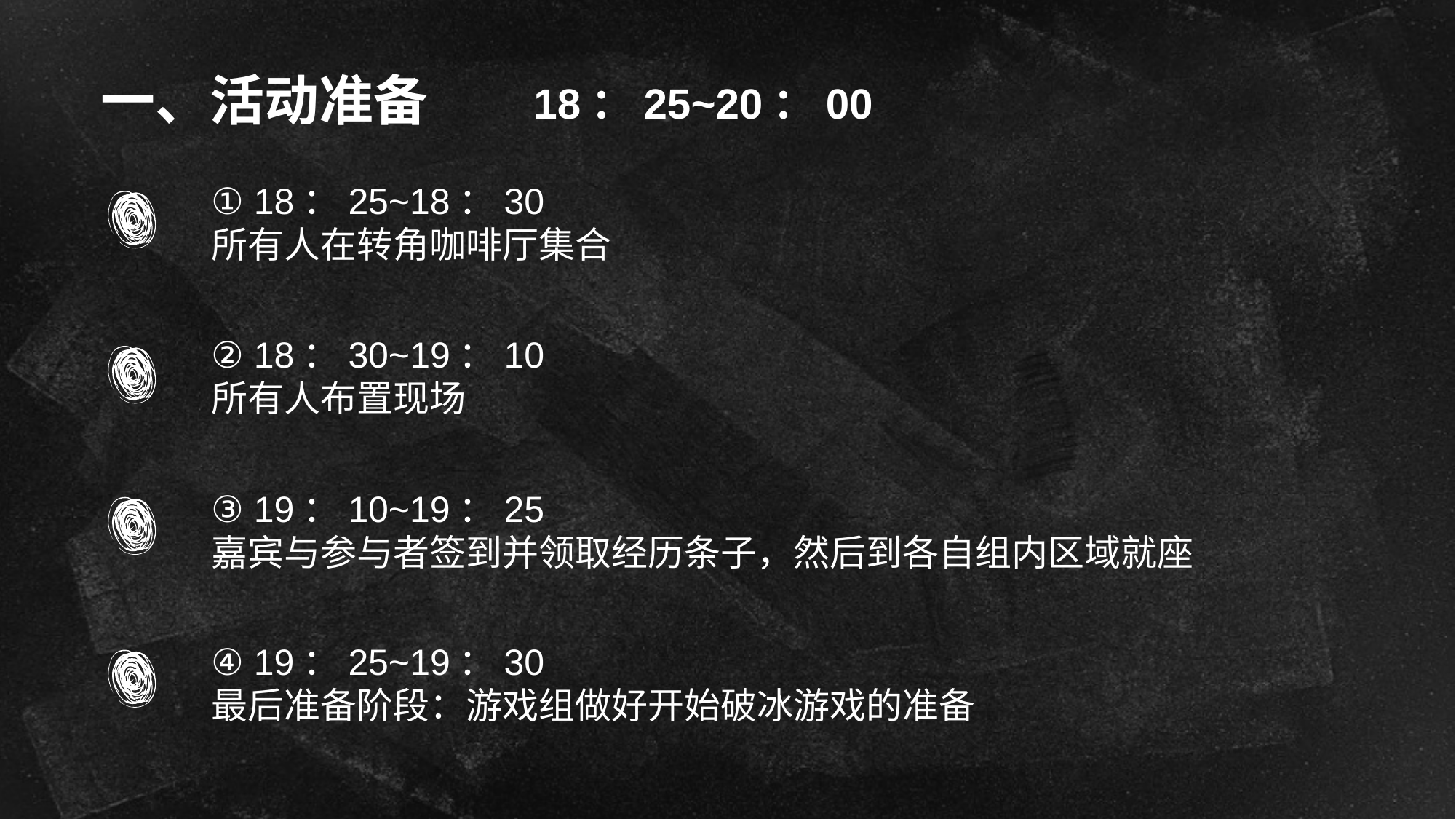

# 一、活动准备
18：25~20：00
① 18：25~18：30
所有人在转角咖啡厅集合

② 18：30~19：10
所有人布置现场

③ 19：10~19：25
嘉宾与参与者签到并领取经历条子，然后到各自组内区域就座

④ 19：25~19：30
最后准备阶段：游戏组做好开始破冰游戏的准备